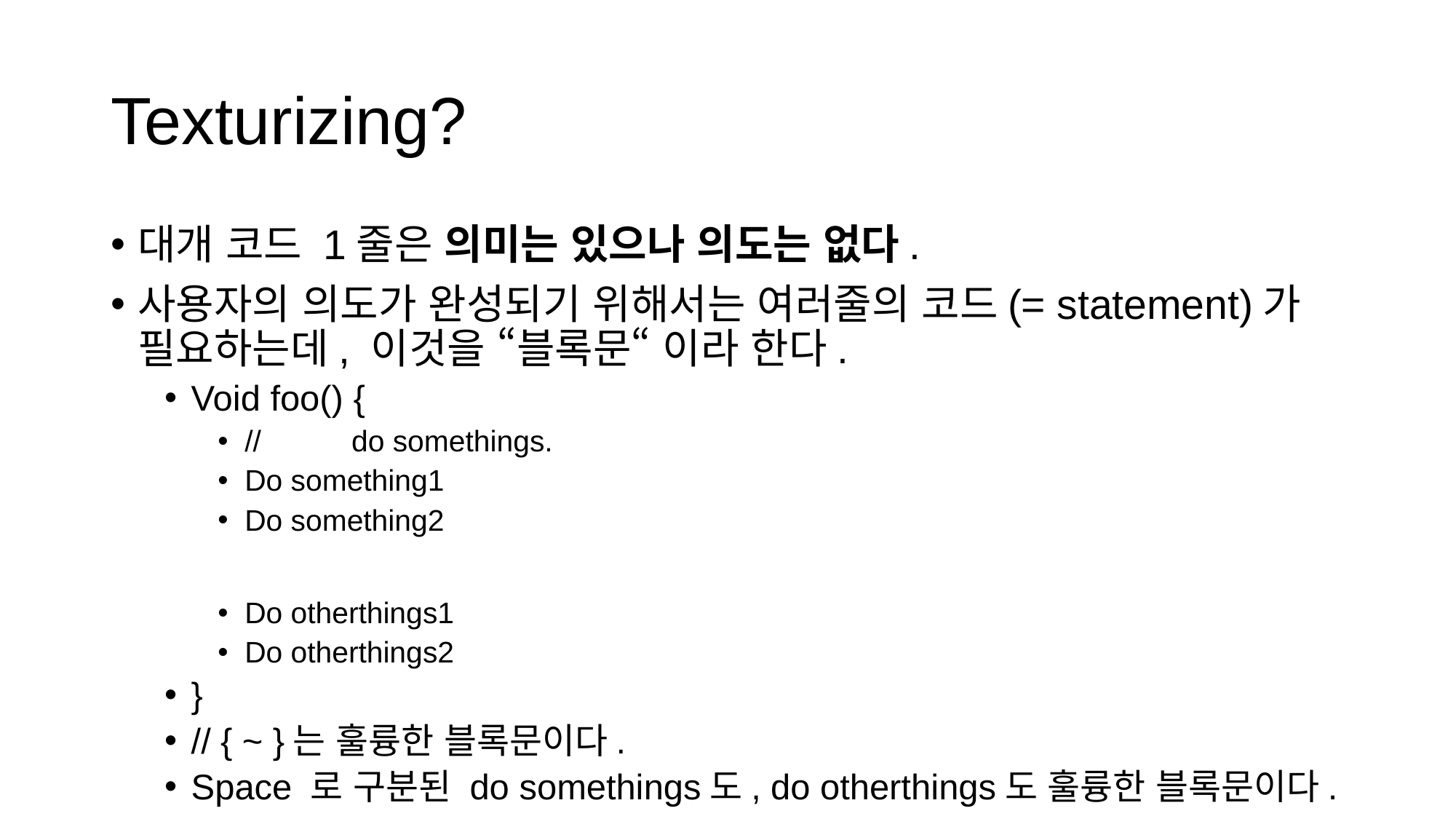

# Texturizing?
대개 코드 1줄은 의미는 있으나 의도는 없다.
사용자의 의도가 완성되기 위해서는 여러줄의 코드(= statement)가 필요하는데, 이것을 “블록문“ 이라 한다.
Void foo() {
//	do somethings.
Do something1
Do something2

Do otherthings1
Do otherthings2
}
// { ~ }는 훌륭한 블록문이다.
Space 로 구분된 do somethings도, do otherthings도 훌륭한 블록문이다.